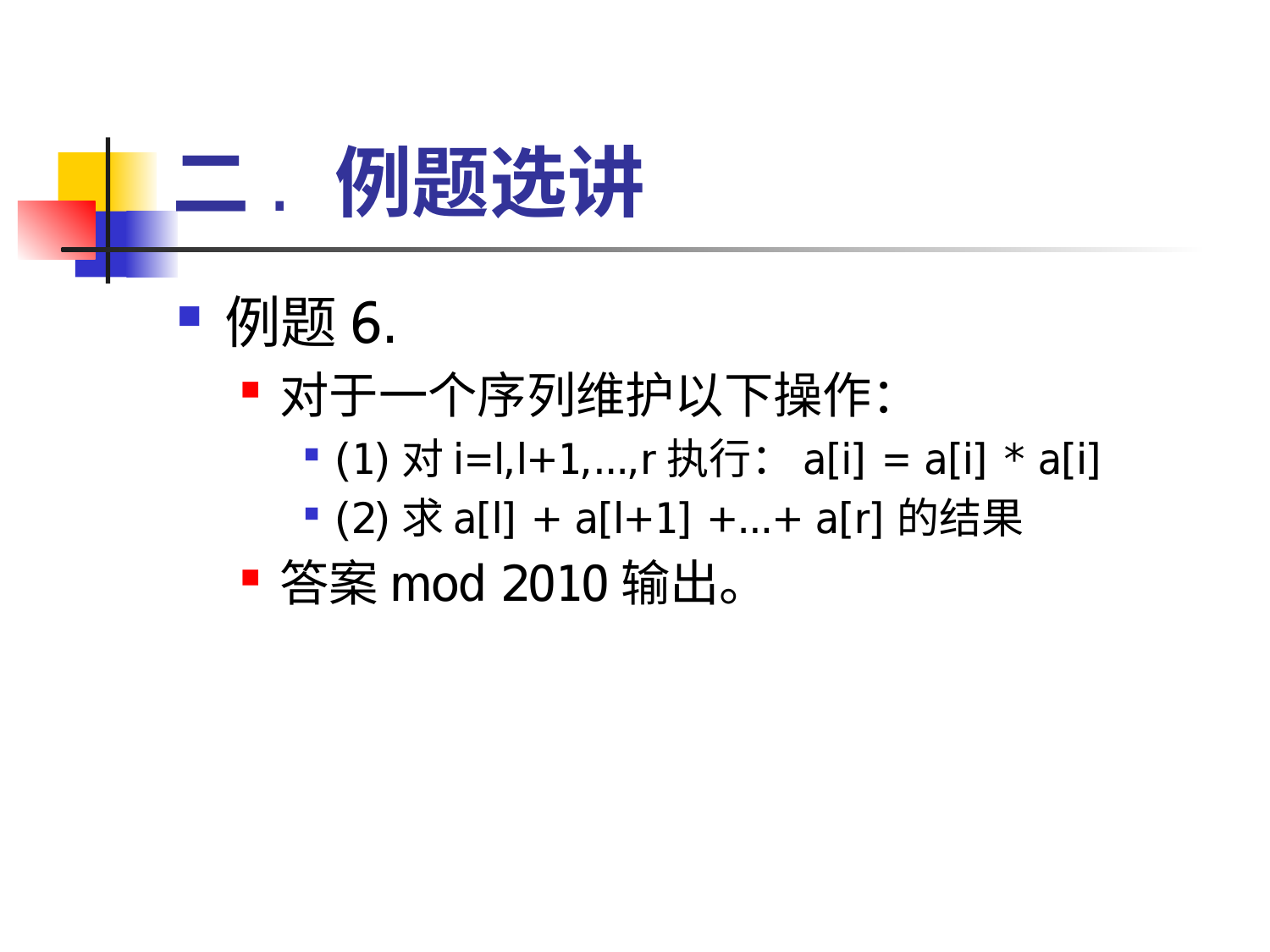

# 二. 例题选讲
例题6.
对于一个序列维护以下操作：
(1)对i=l,l+1,…,r执行：a[i] = a[i] * a[i]
(2)求a[l] + a[l+1] +…+ a[r]的结果
答案mod 2010输出。